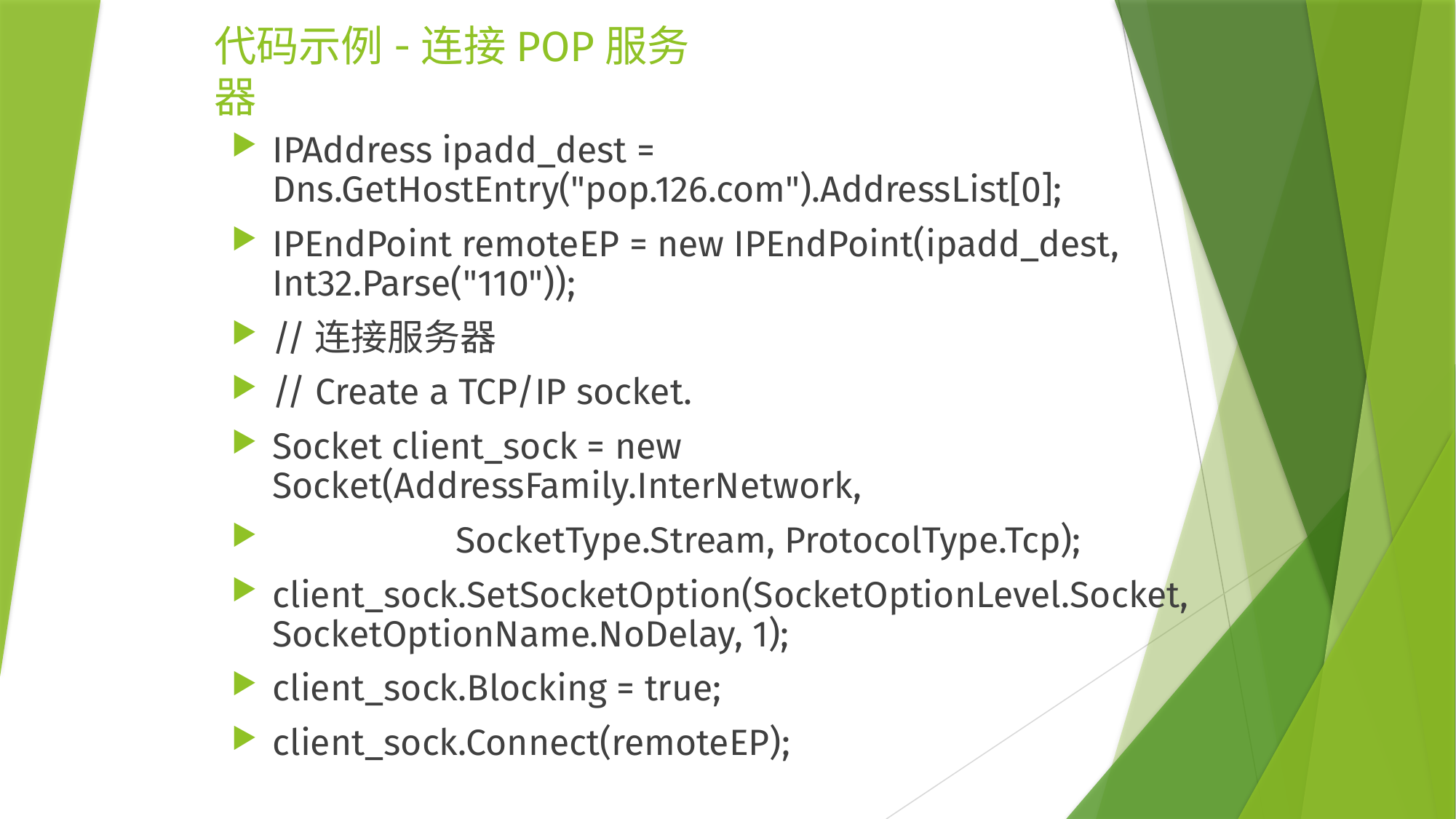

代码示例-连接POP服务器
IPAddress ipadd_dest = Dns.GetHostEntry("pop.126.com").AddressList[0];
IPEndPoint remoteEP = new IPEndPoint(ipadd_dest, Int32.Parse("110"));
//连接服务器
// Create a TCP/IP socket.
Socket client_sock = new Socket(AddressFamily.InterNetwork,
                   SocketType.Stream, ProtocolType.Tcp);
client_sock.SetSocketOption(SocketOptionLevel.Socket, SocketOptionName.NoDelay, 1);
client_sock.Blocking = true;
client_sock.Connect(remoteEP);